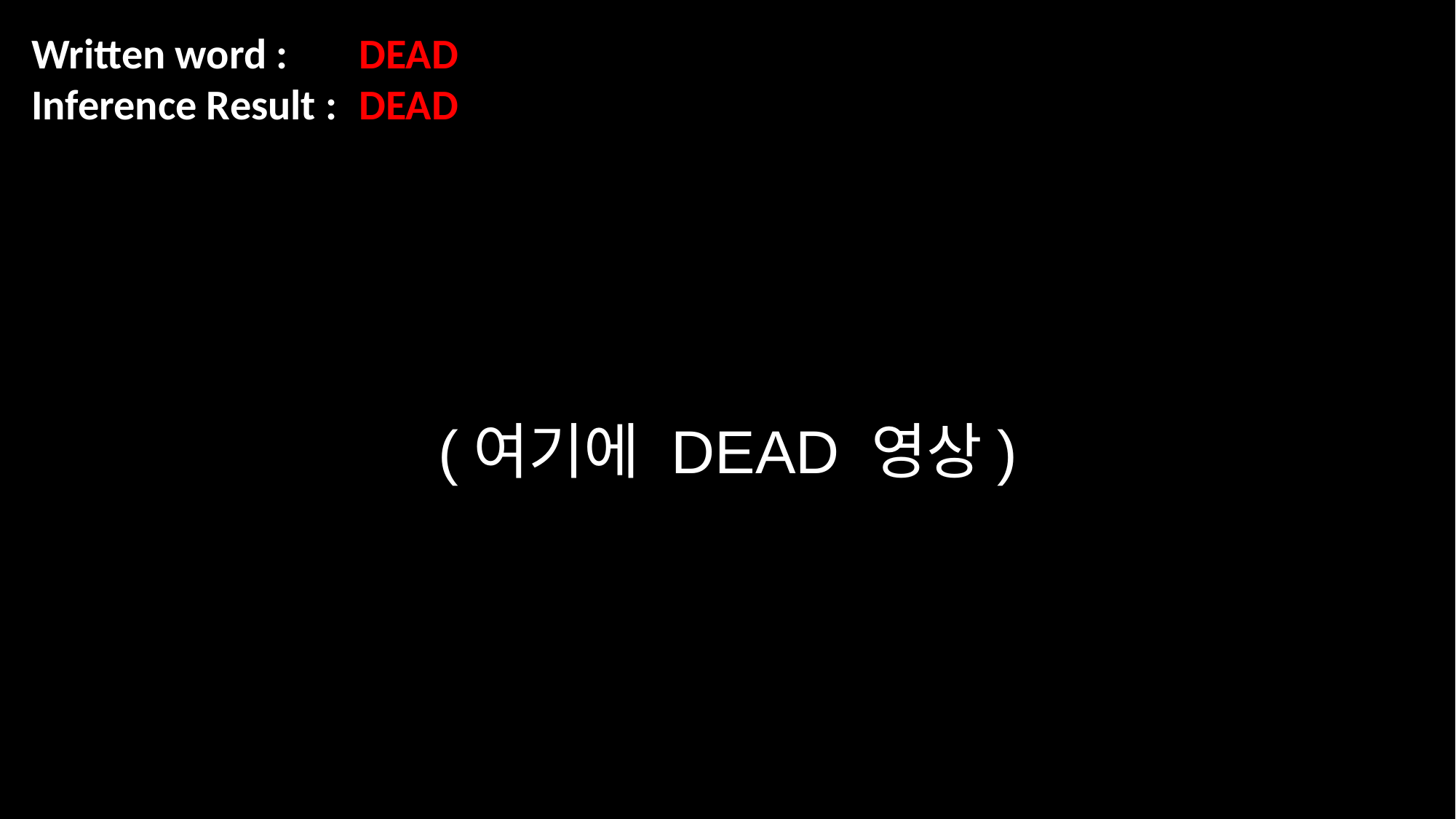

Written word : 	DEAD
Inference Result : 	DEAD
(여기에 DEAD 영상)